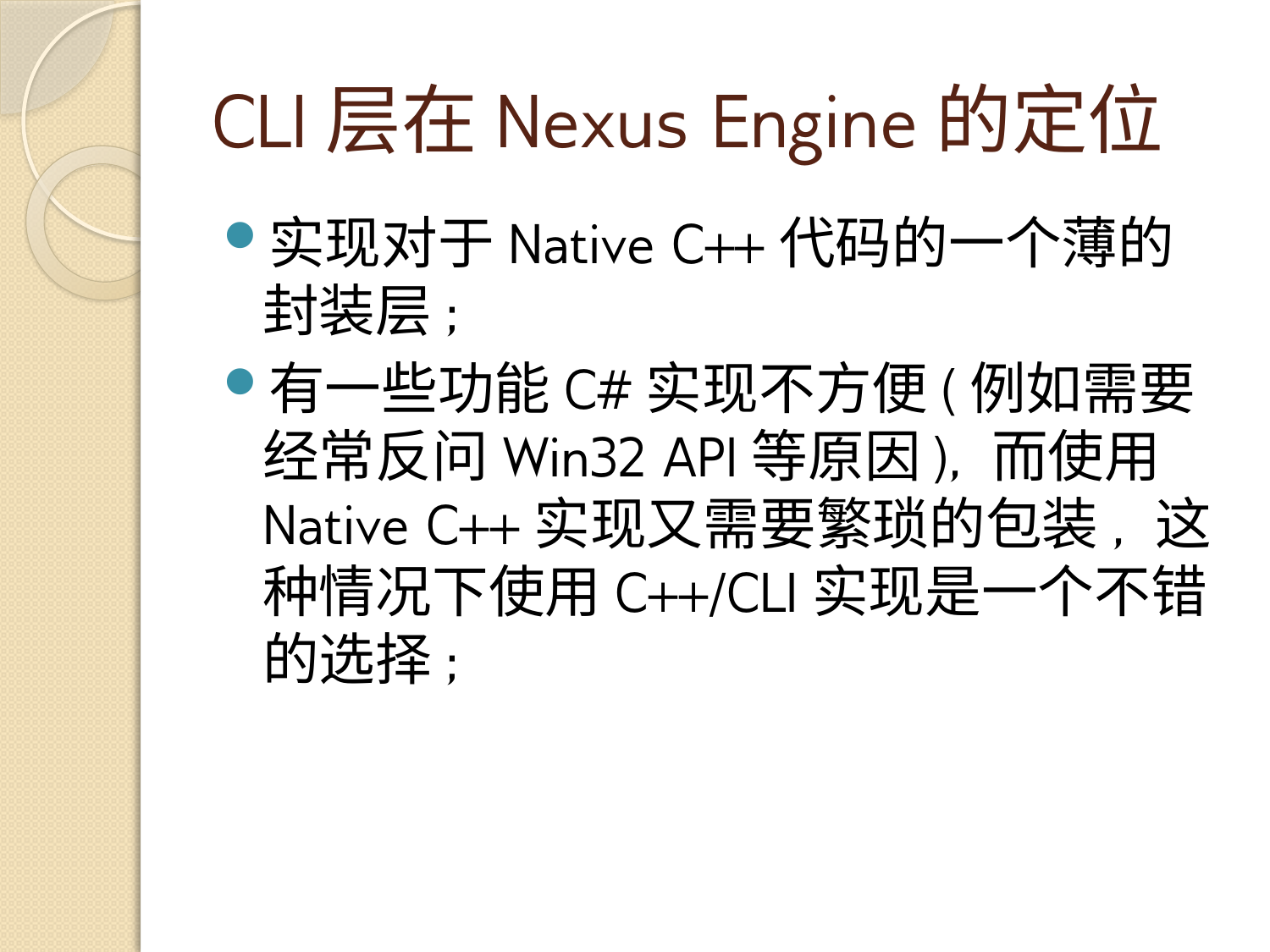

# CLI层在Nexus Engine的定位
实现对于Native C++代码的一个薄的封装层;
有一些功能C#实现不方便(例如需要经常反问Win32 API等原因), 而使用Native C++实现又需要繁琐的包装, 这种情况下使用C++/CLI实现是一个不错的选择;